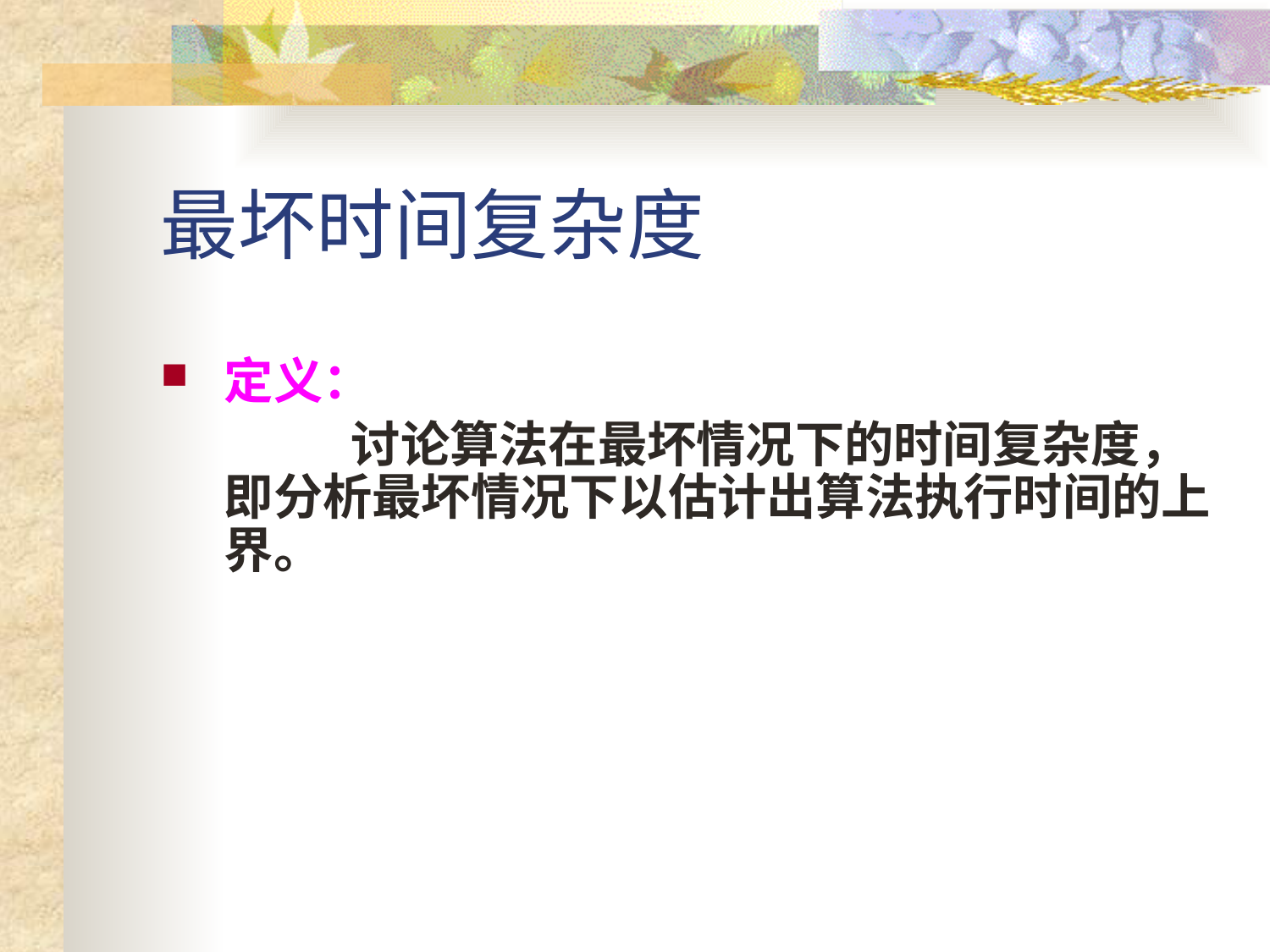

# 最坏时间复杂度
定义：
		讨论算法在最坏情况下的时间复杂度，即分析最坏情况下以估计出算法执行时间的上界。